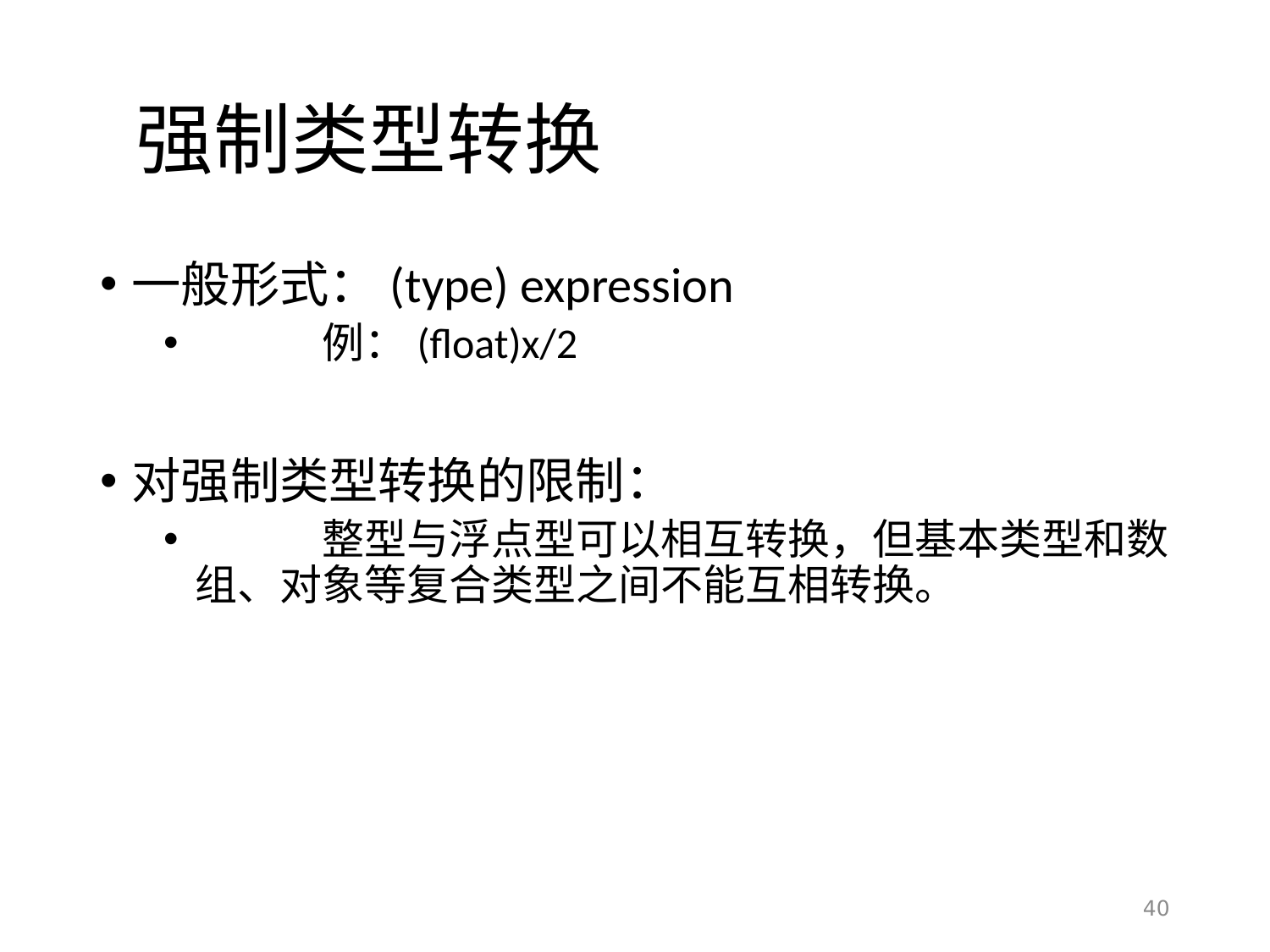

# 强制类型转换
一般形式：(type) expression
	例：(float)x/2

对强制类型转换的限制：
	整型与浮点型可以相互转换，但基本类型和数组、对象等复合类型之间不能互相转换。

40